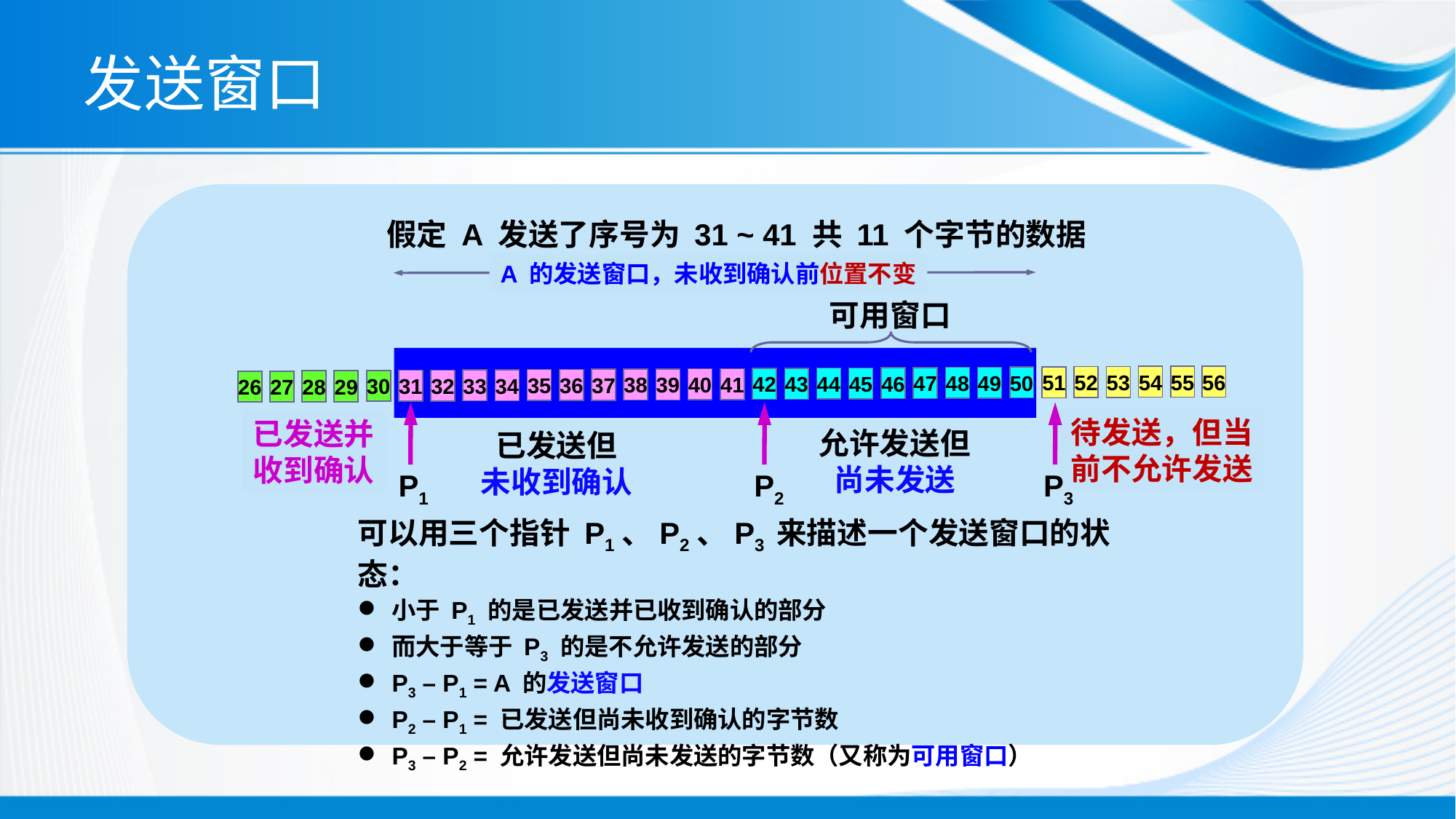

# 发送窗口

假定 A 发送了序号为 31 ~ 41 共 11 个字节的数据
A 的发送窗口，未收到确认前位置不变

可用窗口

55
56
54
53
52
51
50
49
48
47
46
45
44
43
42
41
40
39
38
37
36
35
34
33
32
31
30
29
28
27
26

P1

P2

P3
待发送，但当
前不允许发送
已发送并
收到确认
允许发送但
尚未发送
已发送但
未收到确认
可以用三个指针 P1、P2、P3 来描述一个发送窗口的状态：
小于 P1 的是已发送并已收到确认的部分
而大于等于 P3 的是不允许发送的部分
P3 – P1 = A 的发送窗口
P2 – P1 = 已发送但尚未收到确认的字节数
P3 – P2 = 允许发送但尚未发送的字节数（又称为可用窗口）